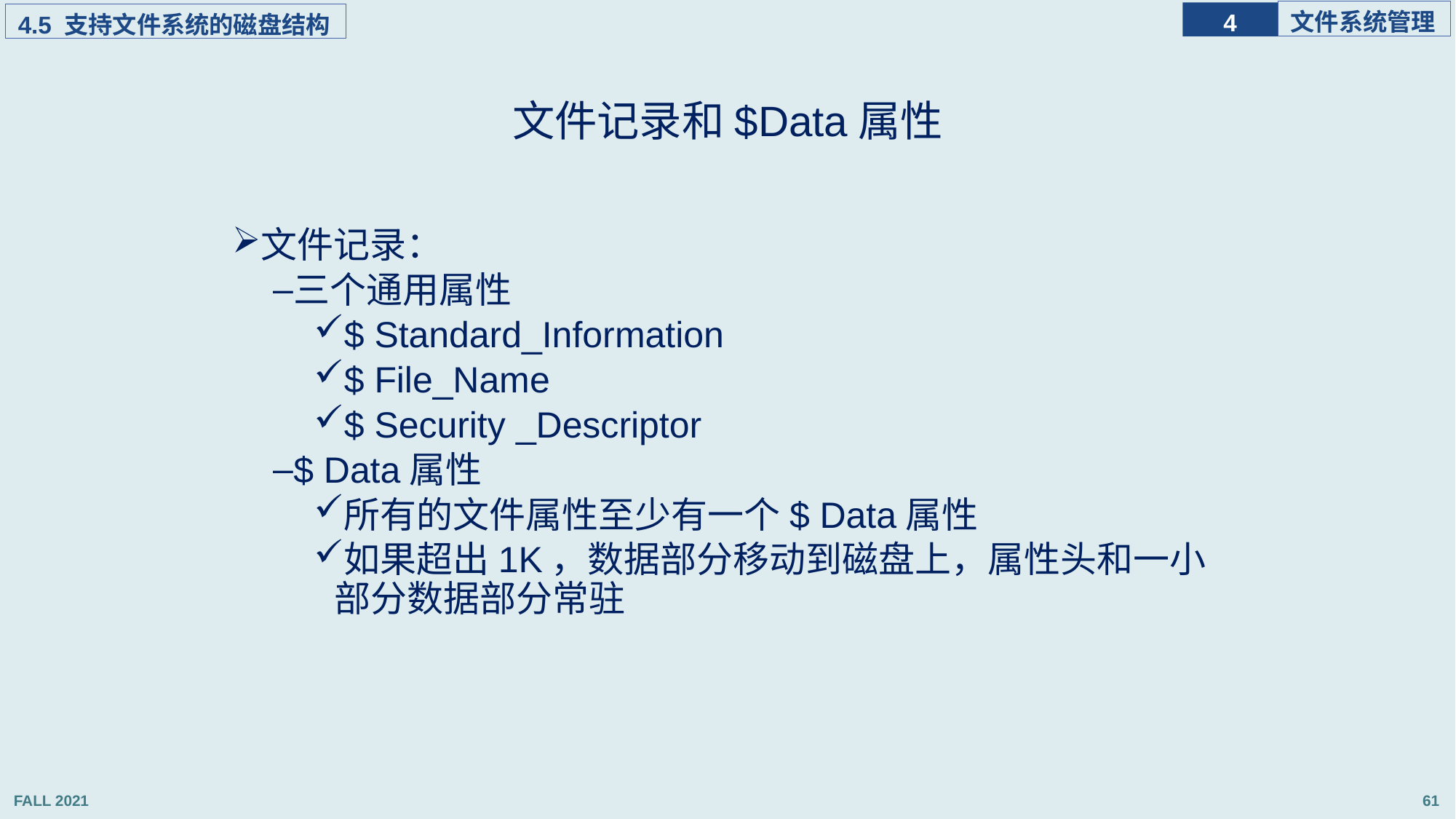

文件记录和$Data属性
文件记录：
三个通用属性
$ Standard_Information
$ File_Name
$ Security _Descriptor
$ Data属性
所有的文件属性至少有一个$ Data属性
如果超出1K，数据部分移动到磁盘上，属性头和一小部分数据部分常驻